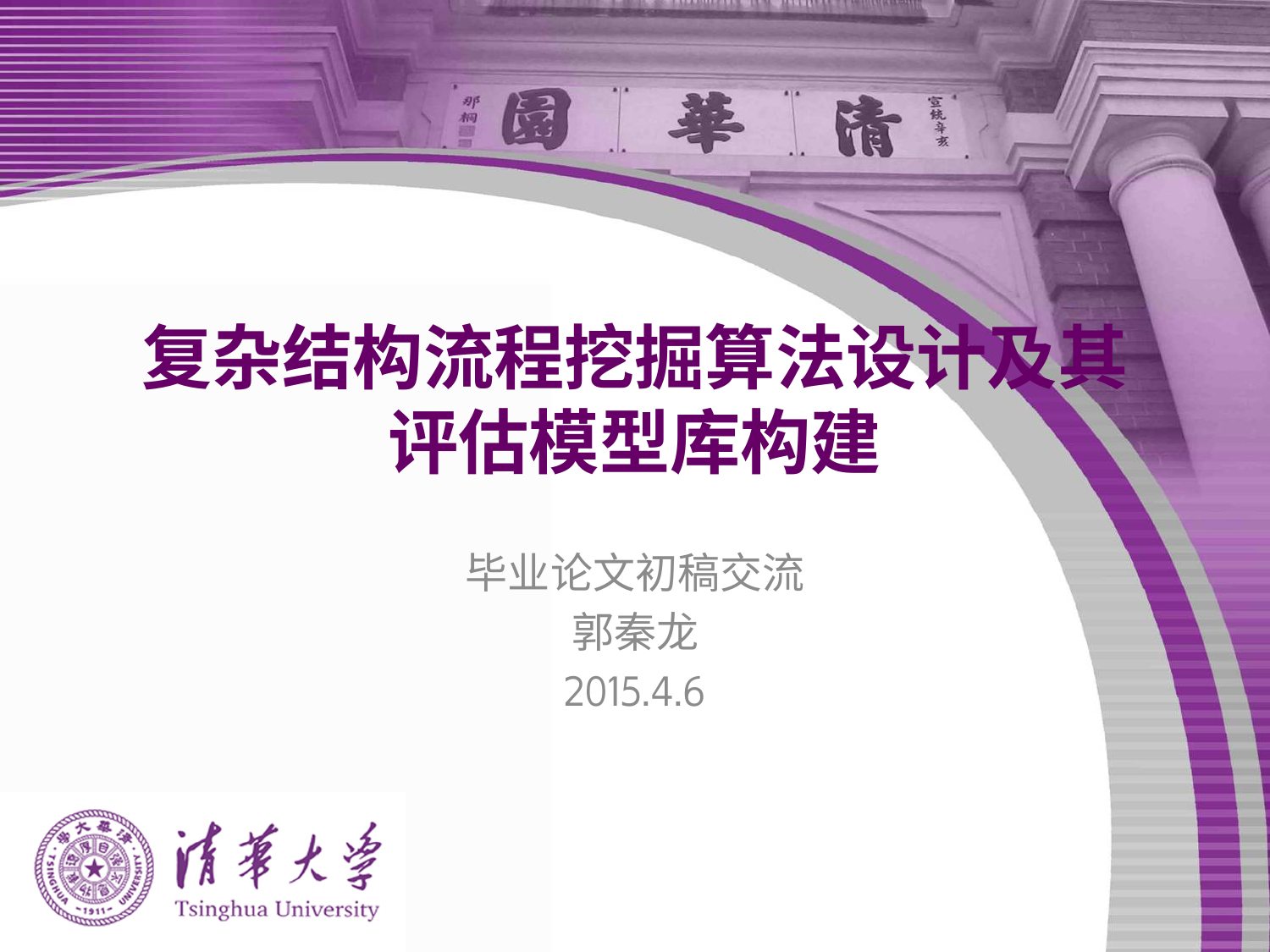

# 复杂结构流程挖掘算法设计及其评估模型库构建
毕业论文初稿交流
郭秦龙
2015.4.6